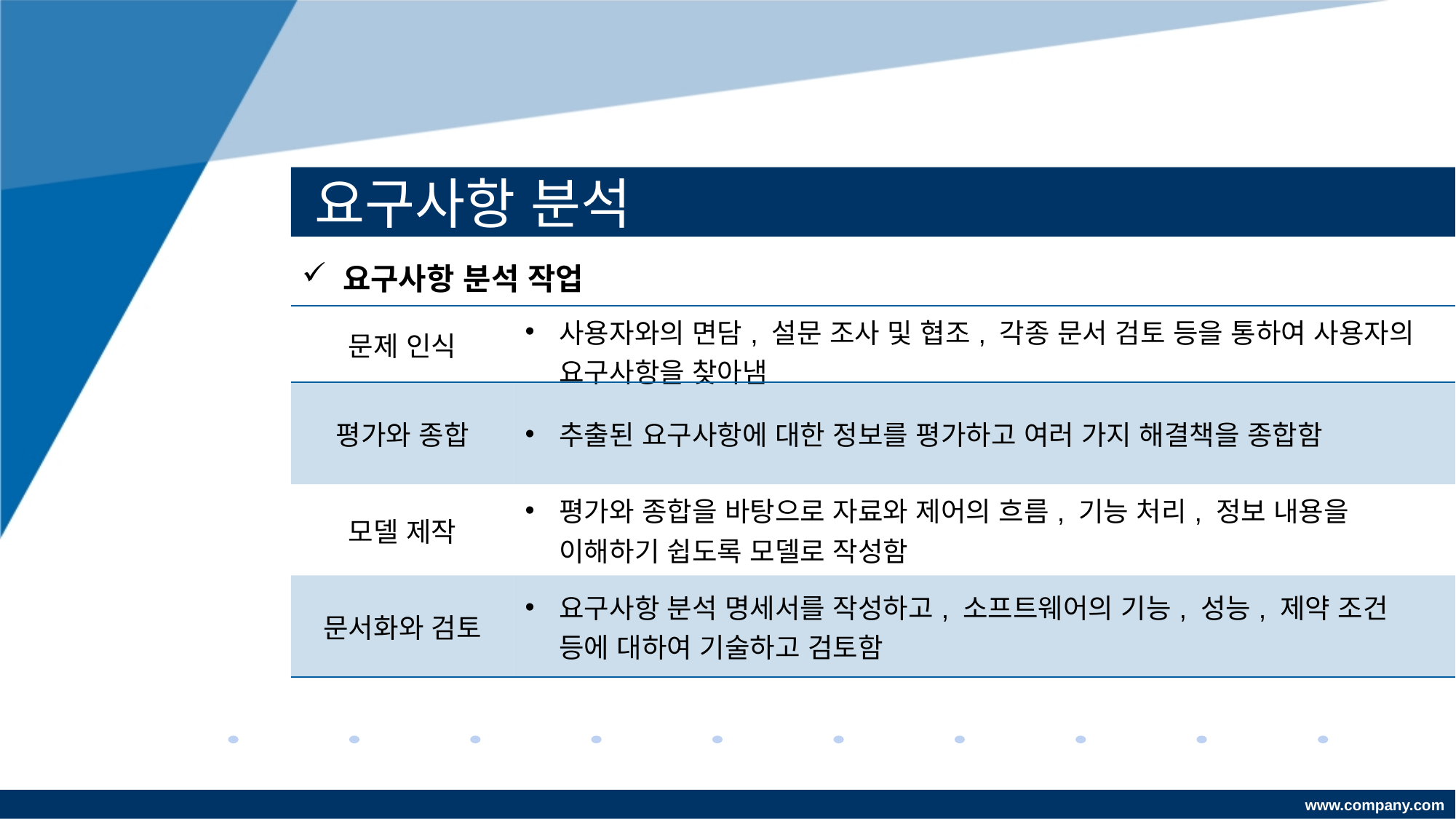

# 요구사항 분석
요구사항 분석 작업
| 문제 인식 | 사용자와의 면담, 설문 조사 및 협조, 각종 문서 검토 등을 통하여 사용자의 요구사항을 찾아냄 |
| --- | --- |
| 평가와 종합 | 추출된 요구사항에 대한 정보를 평가하고 여러 가지 해결책을 종합함 |
| 모델 제작 | 평가와 종합을 바탕으로 자료와 제어의 흐름, 기능 처리, 정보 내용을 이해하기 쉽도록 모델로 작성함 |
| 문서화와 검토 | 요구사항 분석 명세서를 작성하고, 소프트웨어의 기능, 성능, 제약 조건 등에 대하여 기술하고 검토함 |